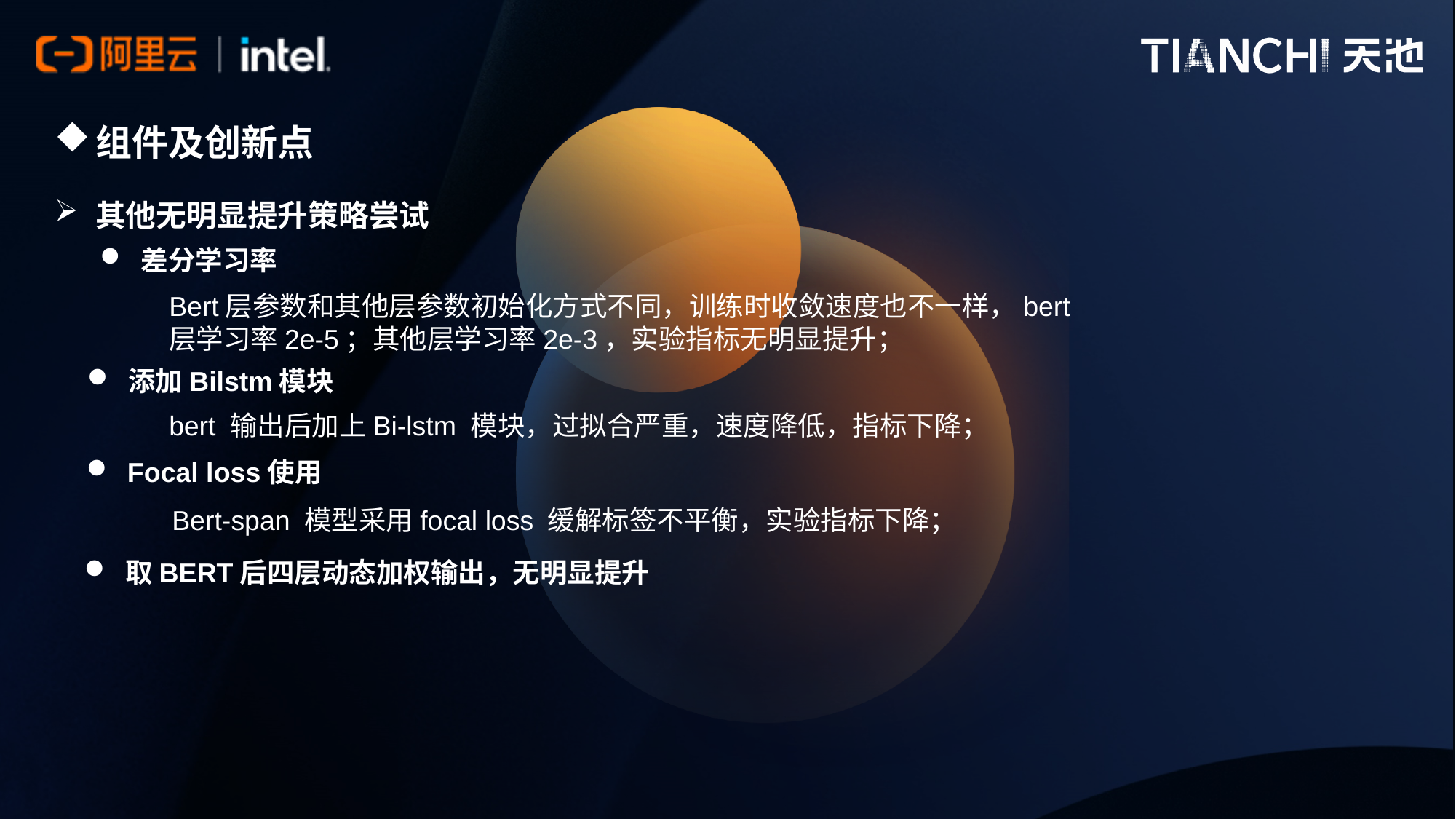

组件及创新点
其他无明显提升策略尝试
差分学习率
Bert层参数和其他层参数初始化方式不同，训练时收敛速度也不一样，bert层学习率2e-5；其他层学习率2e-3，实验指标无明显提升；
添加Bilstm模块
bert 输出后加上Bi-lstm 模块，过拟合严重，速度降低，指标下降；
Focal loss使用
Bert-span 模型采用focal loss 缓解标签不平衡，实验指标下降；
取BERT后四层动态加权输出，无明显提升